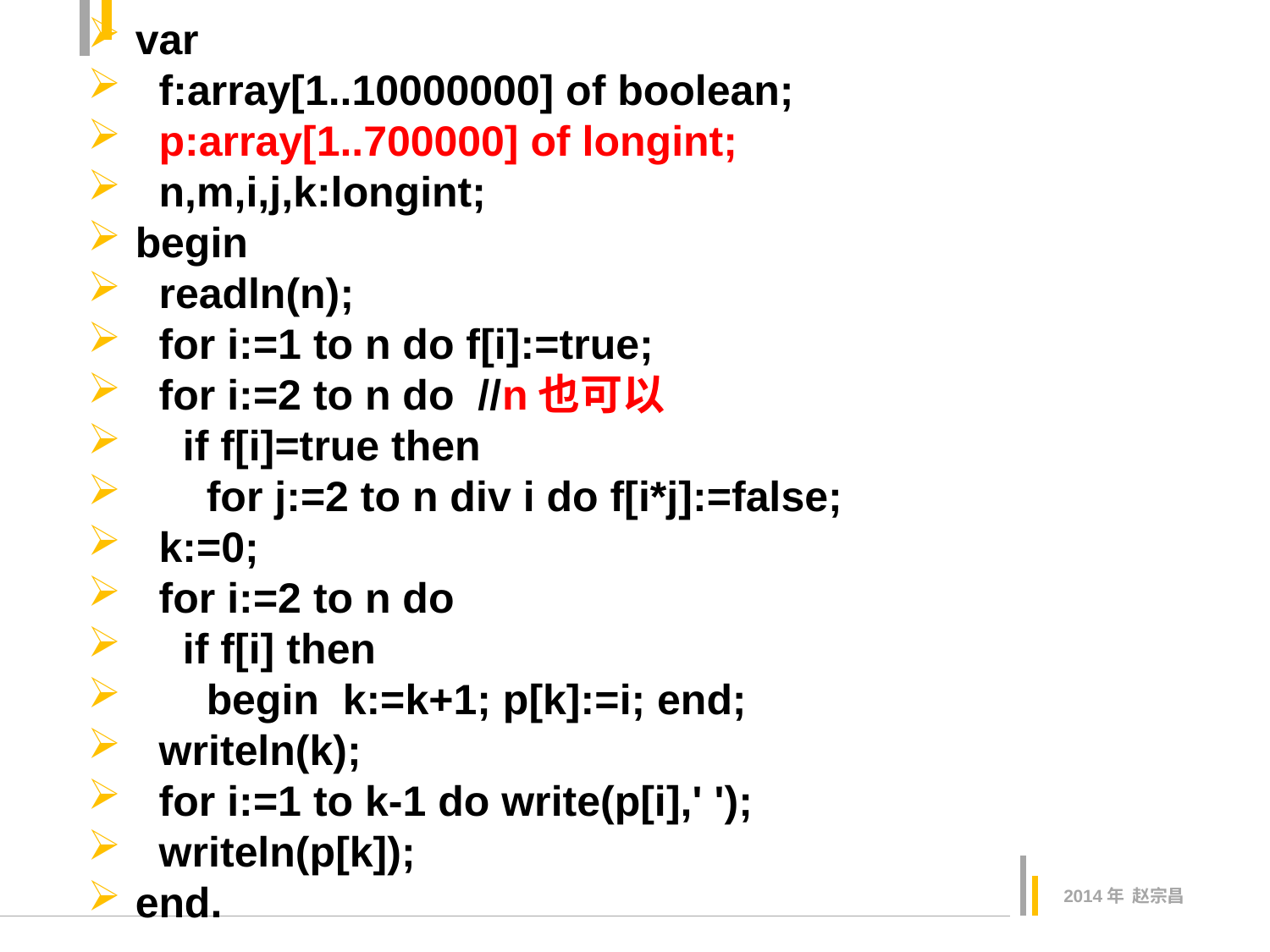

var
  f:array[1..10000000] of boolean;
  p:array[1..700000] of longint;
  n,m,i,j,k:longint;
begin
  readln(n);
  for i:=1 to n do f[i]:=true;
  for i:=2 to n do  //n也可以
    if f[i]=true then
      for j:=2 to n div i do f[i*j]:=false;
  k:=0;
  for i:=2 to n do
    if f[i] then
      begin  k:=k+1; p[k]:=i; end;
  writeln(k);
  for i:=1 to k-1 do write(p[i],' ');
  writeln(p[k]);
end.